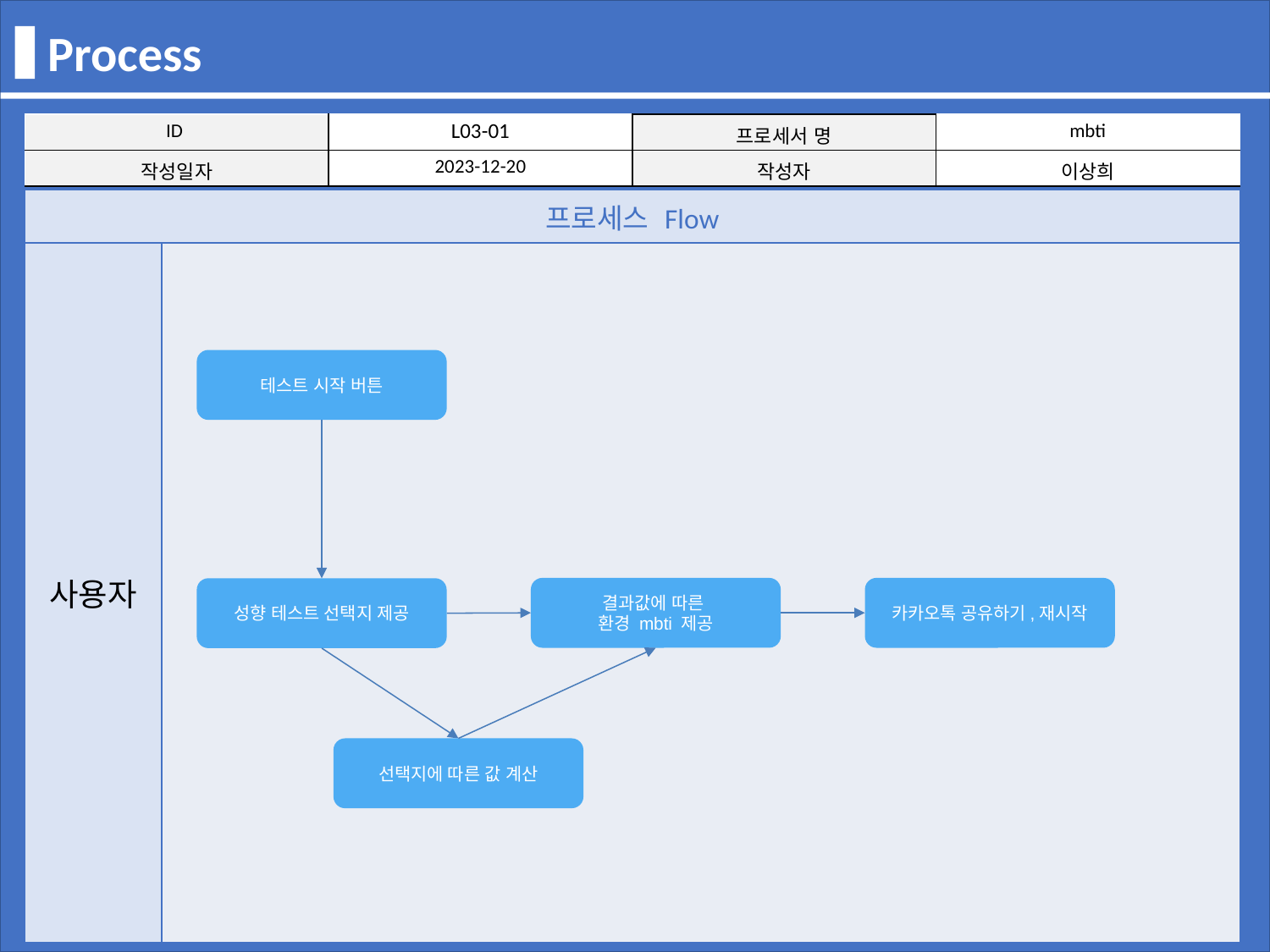

Process

| ID | L03-01 | 프로세서 명 | mbti |
| --- | --- | --- | --- |
| 작성일자 | 2023-12-20 | 작성자 | 이상희 |
| 프로세스 Flow |  |
| --- | --- |
| 사용자 |  |
테스트 시작 버튼
결과값에 따른
환경 mbti 제공
카카오톡 공유하기,재시작
성향 테스트 선택지 제공
선택지에 따른 값 계산